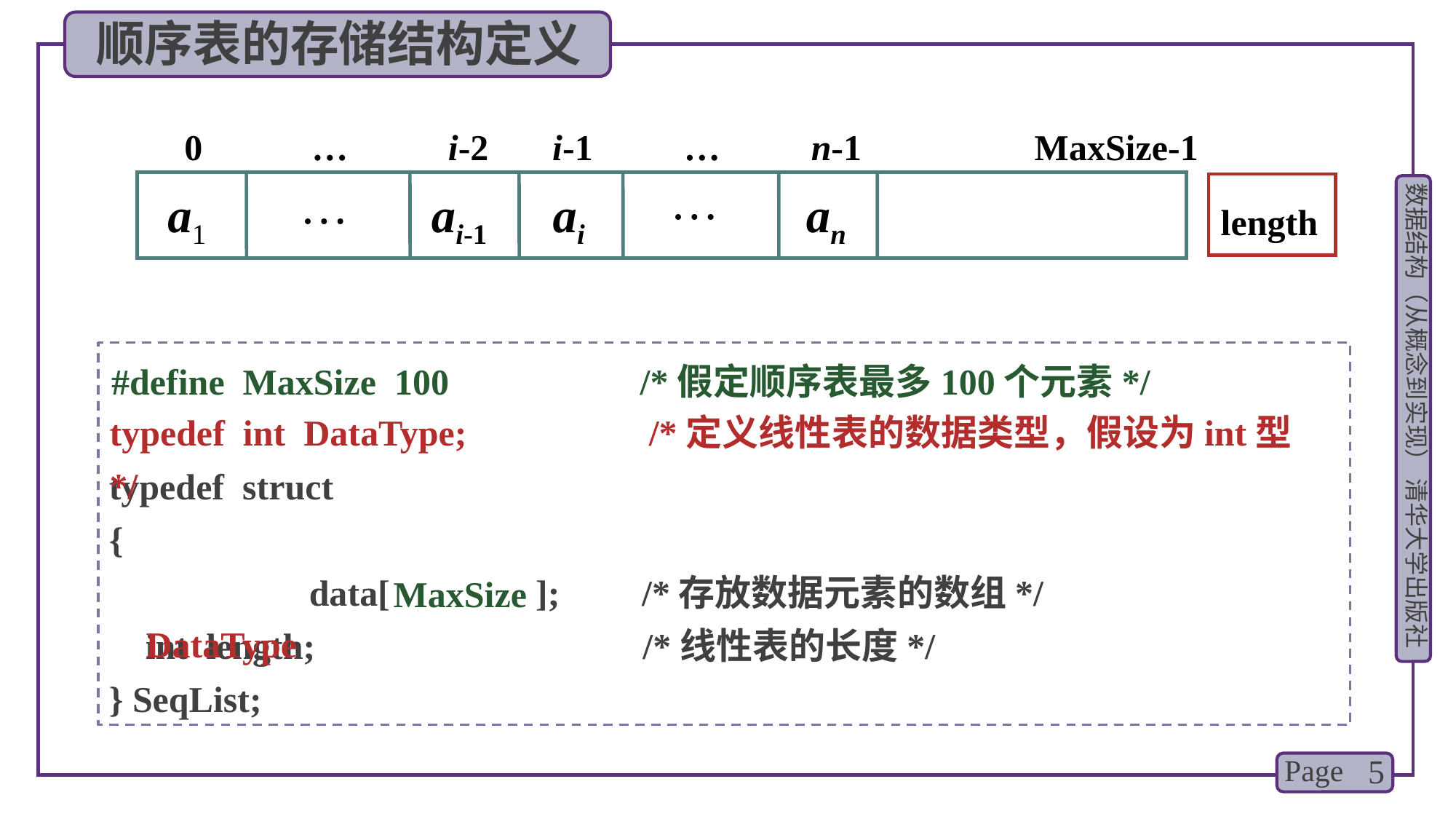

顺序表的存储结构定义

   0            …           i-2       i-1          …          n-1                   MaxSize-1
…
…
 a1
 ai-1
  ai
 an

 length

typedef  int  DataType;                    /*定义线性表的数据类型，假设为int型*/

    DataType

typedef  struct
{
                      data[                ];         /*存放数据元素的数组*/
    int  length;                                    /*线性表的长度*/
} SeqList;
#define  MaxSize  100                     /*假定顺序表最多100个元素*/

                               MaxSize